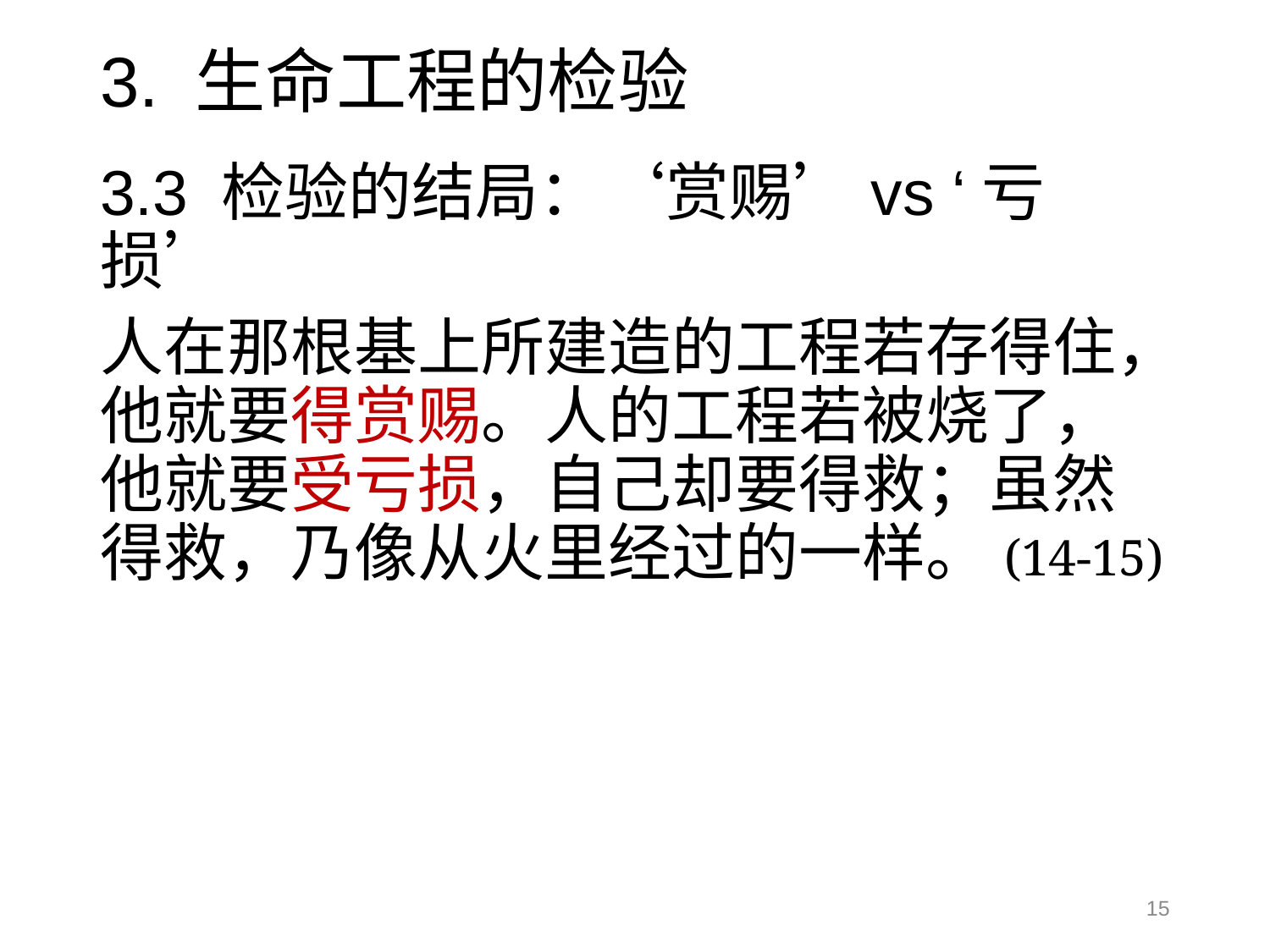

# 3. 生命工程的检验
3.3 检验的结局：‘赏赐’vs ‘亏损’
人在那根基上所建造的工程若存得住，他就要得赏赐。人的工程若被烧了，他就要受亏损，自己却要得救；虽然得救，乃像从火里经过的一样。(14-15)
15